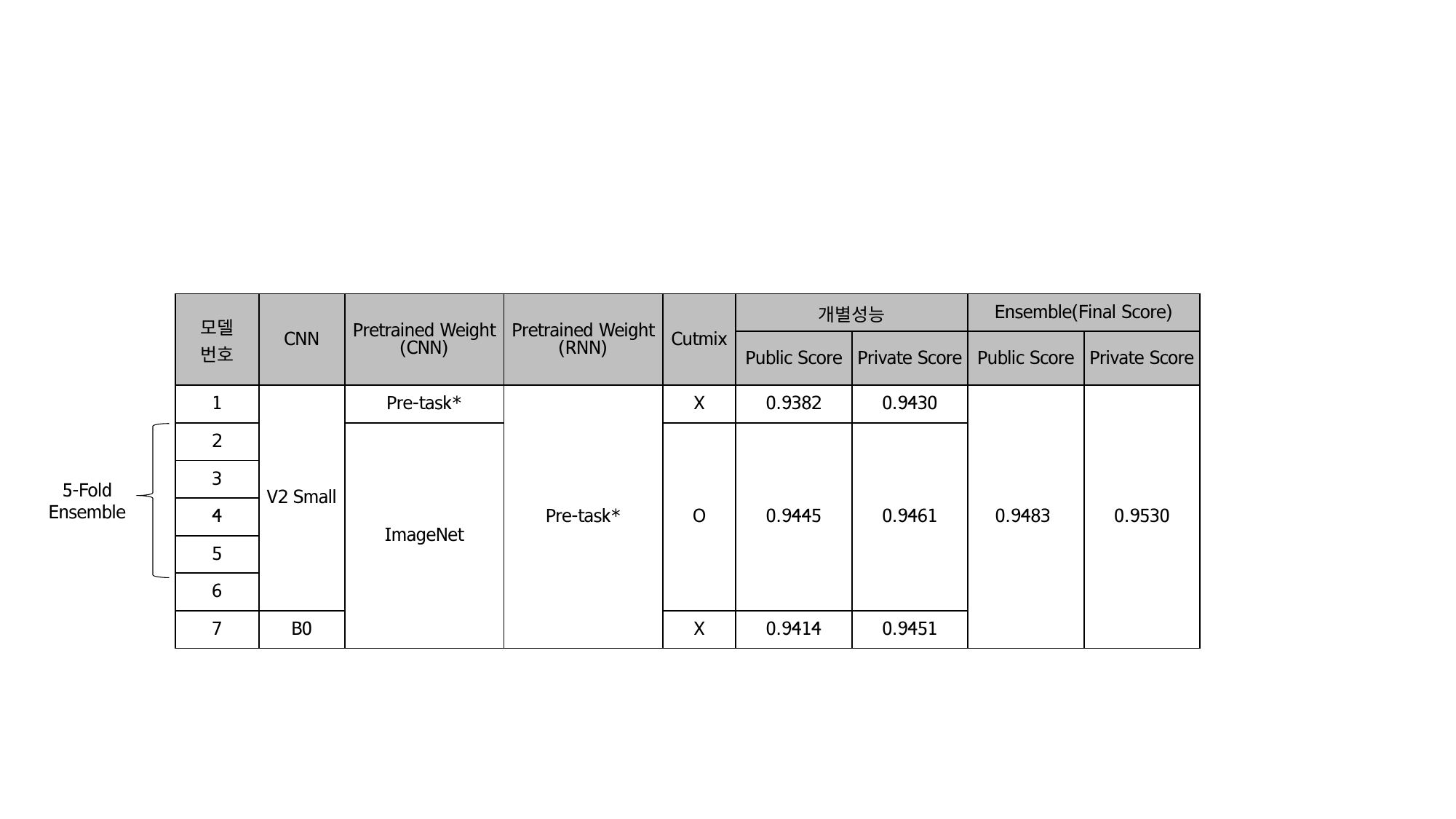

| 모델 번호 | CNN | Pretrained Weight (CNN) | Pretrained Weight (RNN) | Cutmix | 개별성능 |  | Ensemble(Final Score) |  |
| --- | --- | --- | --- | --- | --- | --- | --- | --- |
|  |  |  |  |  | Public Score | Private Score | Public Score | Private Score |
| 1 | V2 Small | Pre-task\* | Pre-task\* | X | 0.9382 | 0.9430 | 0.9483 | 0.9530 |
| 2 |  | ImageNet |  | O | 0.9445 | 0.9461 |  |  |
| 3 |  |  |  |  |  |  |  |  |
| 4 |  |  |  |  |  |  |  |  |
| 5 |  |  |  |  |  |  |  |  |
| 6 |  |  |  |  |  |  |  |  |
| 7 | B0 |  |  | X | 0.9414 | 0.9451 |  |  |

5-Fold Ensemble